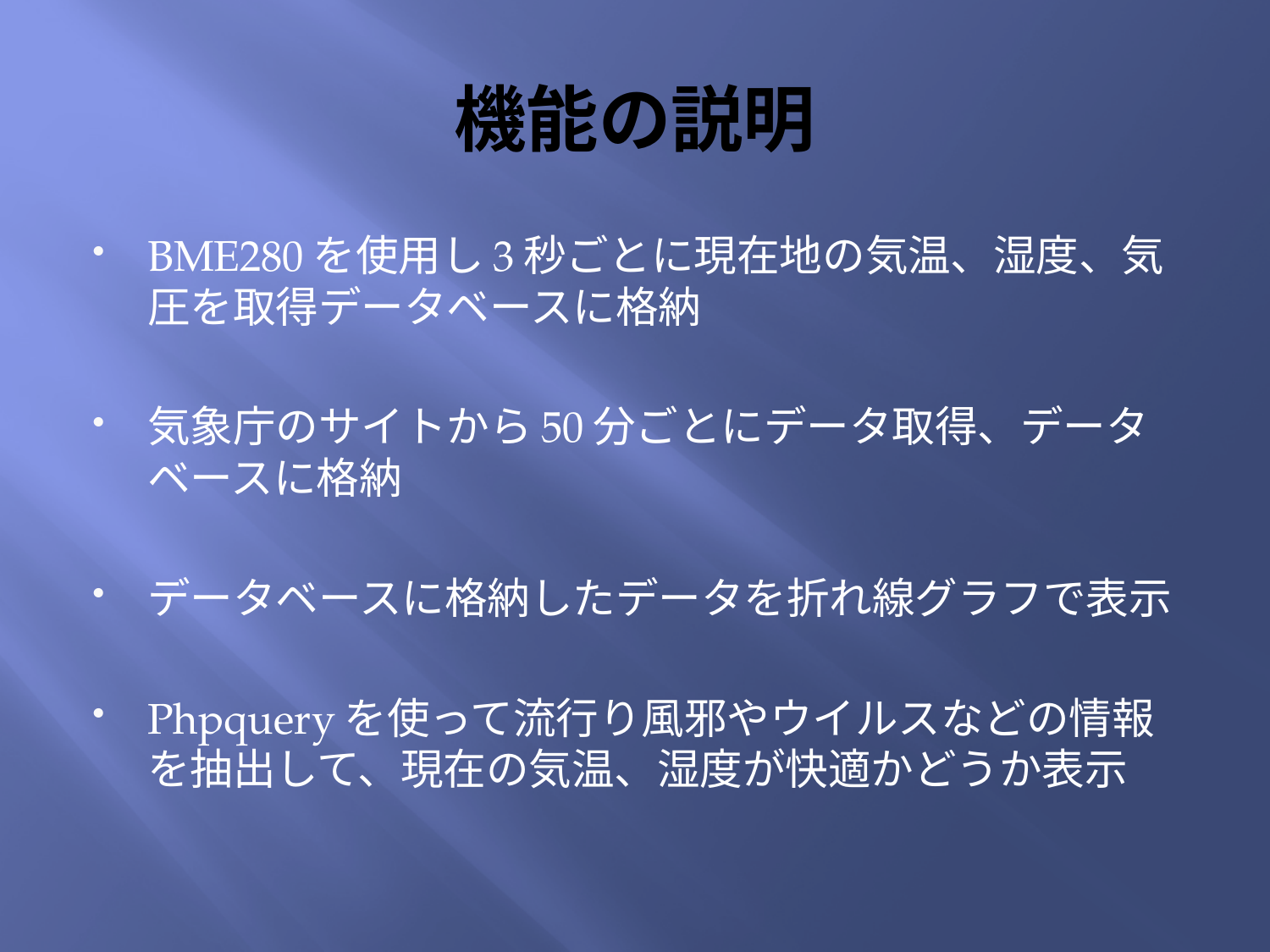

# 機能の説明
BME280を使用し3秒ごとに現在地の気温、湿度、気圧を取得データベースに格納

気象庁のサイトから50分ごとにデータ取得、データベースに格納

データベースに格納したデータを折れ線グラフで表示

Phpqueryを使って流行り風邪やウイルスなどの情報を抽出して、現在の気温、湿度が快適かどうか表示